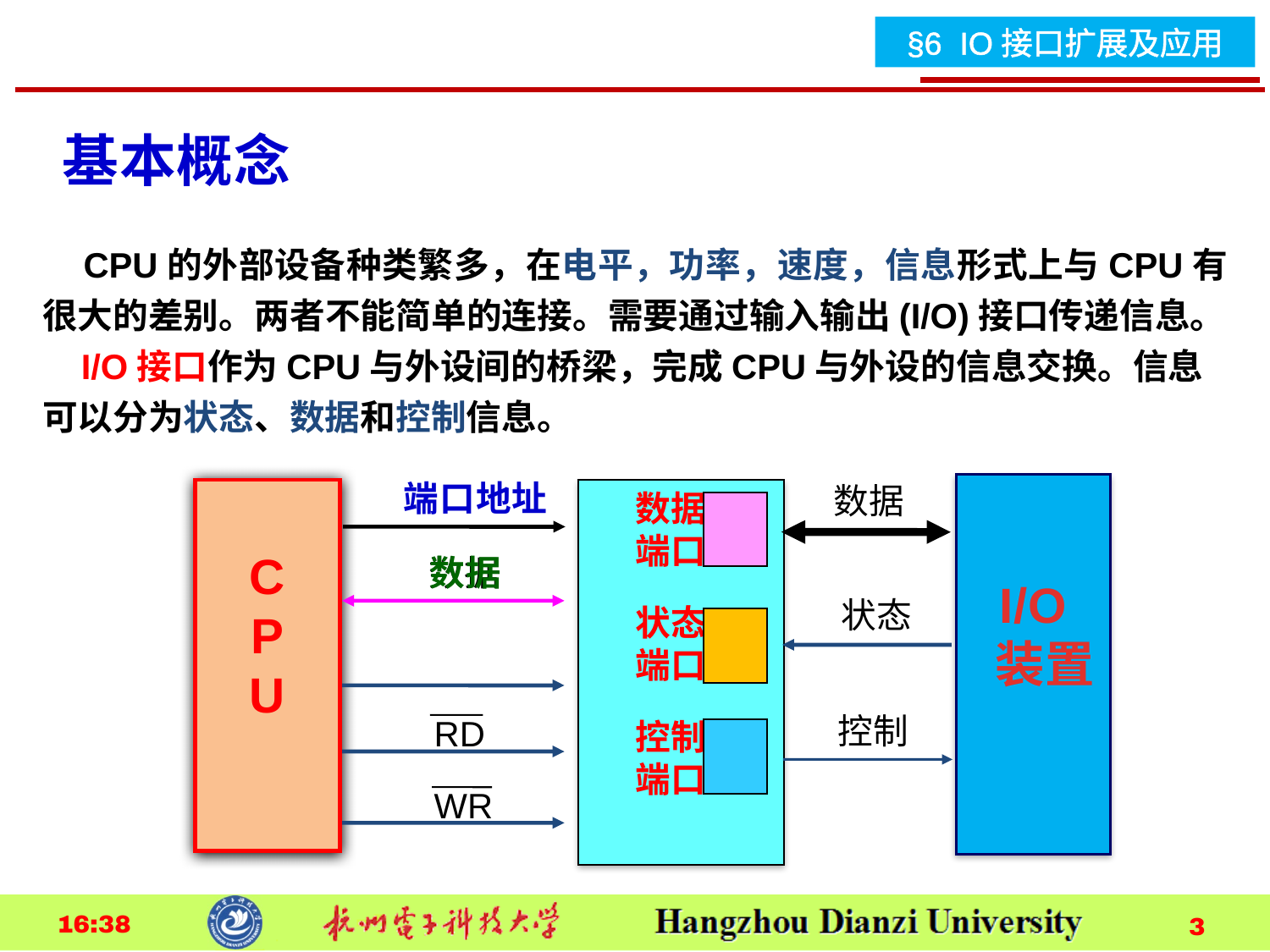

基本概念
    CPU的外部设备种类繁多，在电平，功率，速度，信息形式上与CPU有很大的差别。两者不能简单的连接。需要通过输入输出(I/O)接口传递信息。
    I/O接口作为CPU与外设间的桥梁，完成CPU与外设的信息交换。信息可以分为状态、数据和控制信息。
端口地址
数据

I/O
 装置

    数据
    端口

    状态
    端口

    控制
    端口

C
P
U

数据
数据
状态

控制
RD

WR